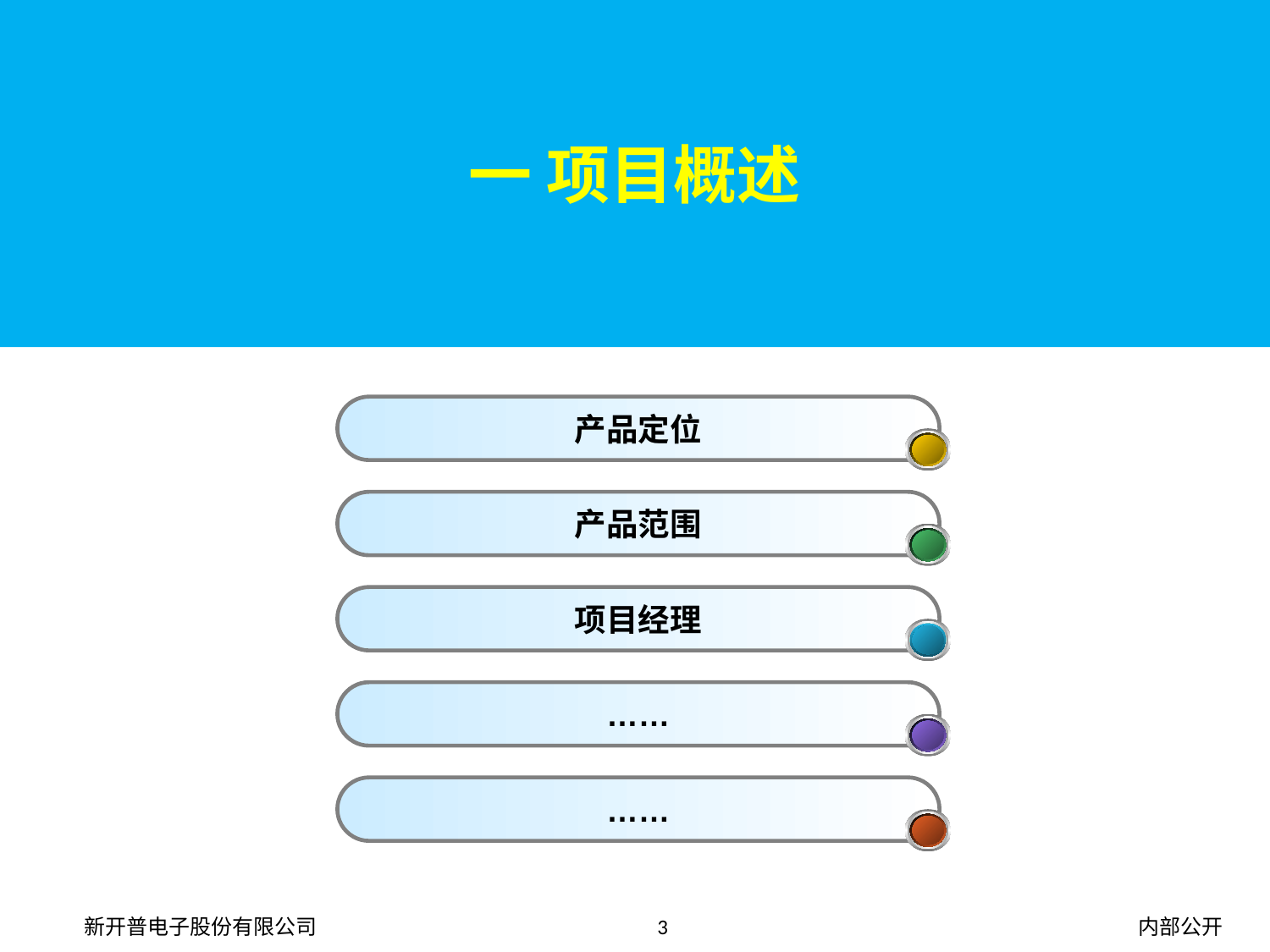

# 一 项目概述
产品定位

产品范围

项目经理

……

……

3
内部公开
新开普电子股份有限公司